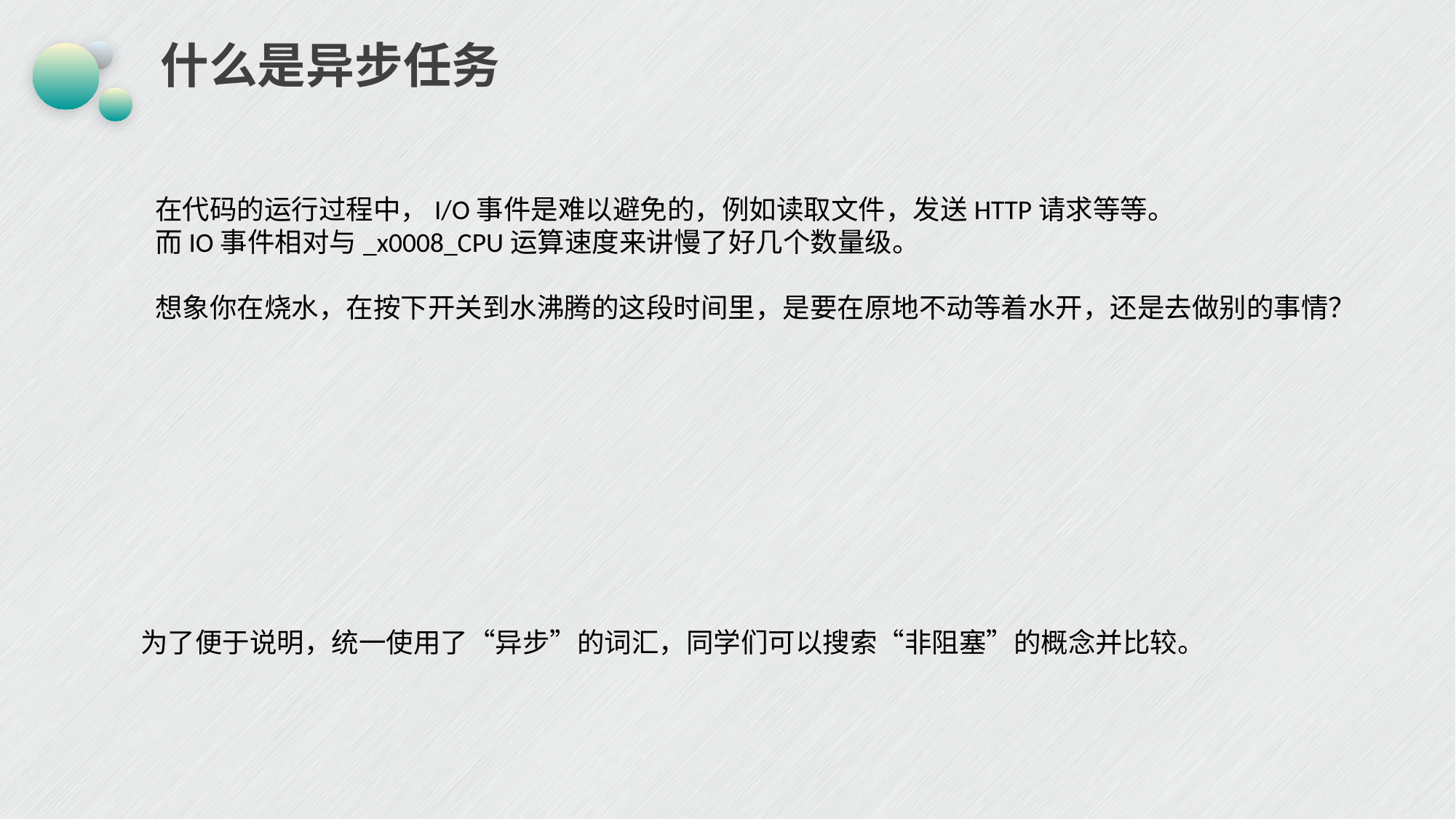

# 什么是异步任务

在代码的运行过程中，I/O事件是难以避免的，例如读取文件，发送HTTP请求等等。
而IO事件相对与_x0008_CPU运算速度来讲慢了好几个数量级。

想象你在烧水，在按下开关到水沸腾的这段时间里，是要在原地不动等着水开，还是去做别的事情？

为了便于说明，统一使用了“异步”的词汇，同学们可以搜索“非阻塞”的概念并比较。